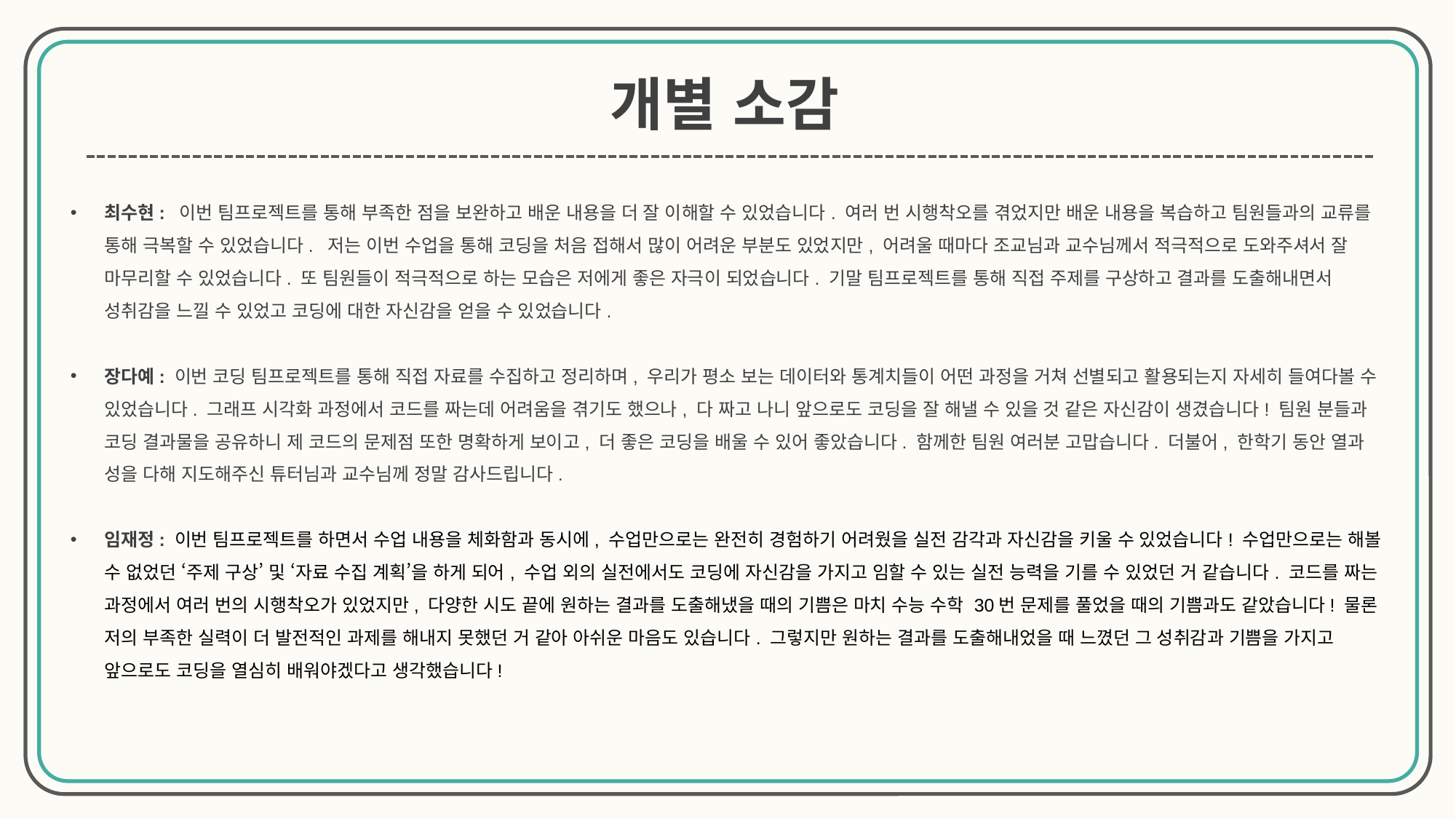

개별 소감
최수현:  이번 팀프로젝트를 통해 부족한 점을 보완하고 배운 내용을 더 잘 이해할 수 있었습니다. 여러 번 시행착오를 겪었지만 배운 내용을 복습하고 팀원들과의 교류를 통해 극복할 수 있었습니다.  저는 이번 수업을 통해 코딩을 처음 접해서 많이 어려운 부분도 있었지만, 어려울 때마다 조교님과 교수님께서 적극적으로 도와주셔서 잘 마무리할 수 있었습니다. 또 팀원들이 적극적으로 하는 모습은 저에게 좋은 자극이 되었습니다. 기말 팀프로젝트를 통해 직접 주제를 구상하고 결과를 도출해내면서 성취감을 느낄 수 있었고 코딩에 대한 자신감을 얻을 수 있었습니다.

장다예: 이번 코딩 팀프로젝트를 통해 직접 자료를 수집하고 정리하며, 우리가 평소 보는 데이터와 통계치들이 어떤 과정을 거쳐 선별되고 활용되는지 자세히 들여다볼 수 있었습니다. 그래프 시각화 과정에서 코드를 짜는데 어려움을 겪기도 했으나, 다 짜고 나니 앞으로도 코딩을 잘 해낼 수 있을 것 같은 자신감이 생겼습니다! 팀원 분들과 코딩 결과물을 공유하니 제 코드의 문제점 또한 명확하게 보이고, 더 좋은 코딩을 배울 수 있어 좋았습니다. 함께한 팀원 여러분 고맙습니다. 더불어, 한학기 동안 열과 성을 다해 지도해주신 튜터님과 교수님께 정말 감사드립니다.

임재정: 이번 팀프로젝트를 하면서 수업 내용을 체화함과 동시에, 수업만으로는 완전히 경험하기 어려웠을 실전 감각과 자신감을 키울 수 있었습니다! 수업만으로는 해볼 수 없었던 ‘주제 구상’ 및 ‘자료 수집 계획’을 하게 되어, 수업 외의 실전에서도 코딩에 자신감을 가지고 임할 수 있는 실전 능력을 기를 수 있었던 거 같습니다. 코드를 짜는 과정에서 여러 번의 시행착오가 있었지만, 다양한 시도 끝에 원하는 결과를 도출해냈을 때의 기쁨은 마치 수능 수학 30번 문제를 풀었을 때의 기쁨과도 같았습니다! 물론 저의 부족한 실력이 더 발전적인 과제를 해내지 못했던 거 같아 아쉬운 마음도 있습니다. 그렇지만 원하는 결과를 도출해내었을 때 느꼈던 그 성취감과 기쁨을 가지고 앞으로도 코딩을 열심히 배워야겠다고 생각했습니다!